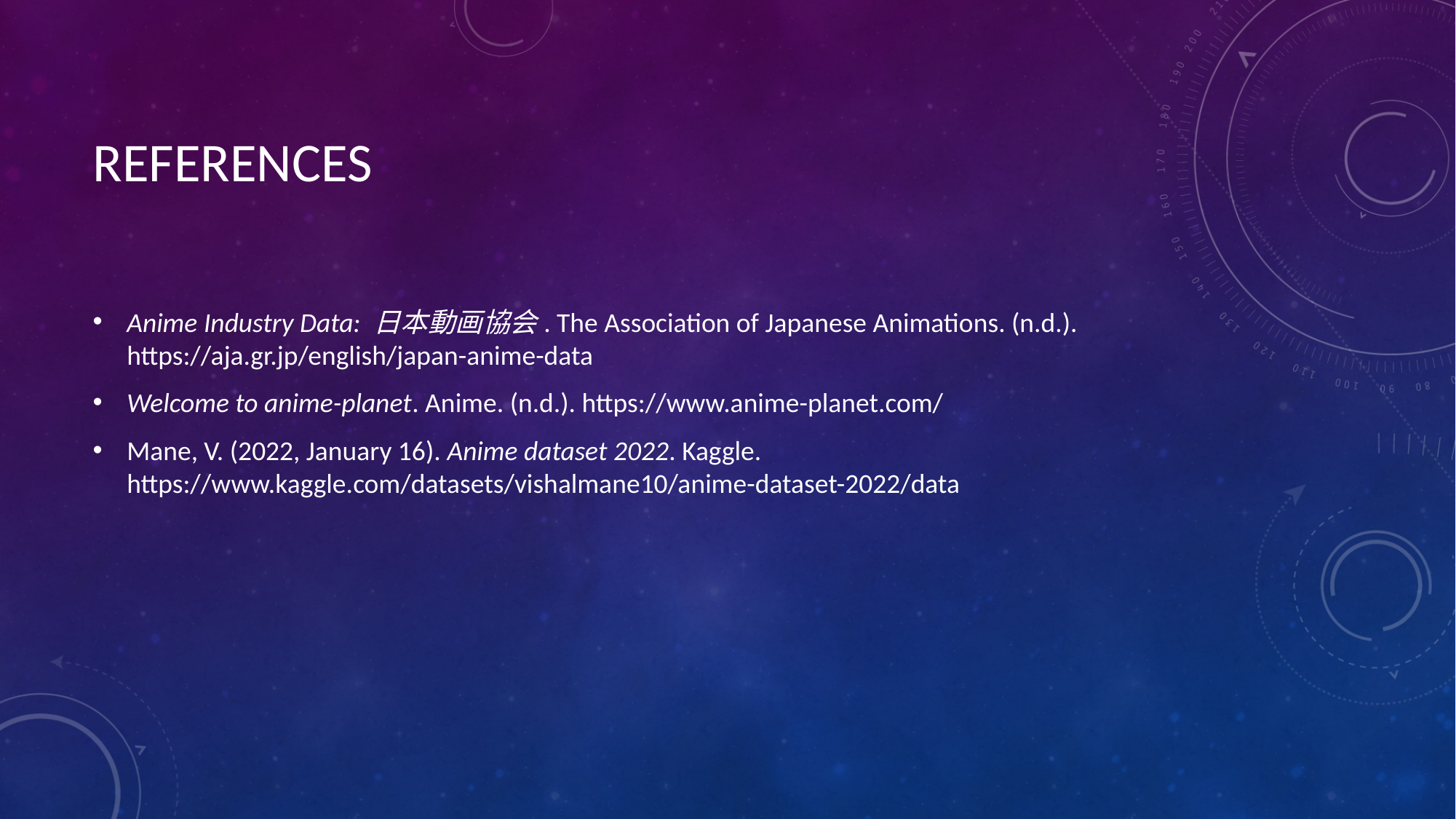

# References
Anime Industry Data: 日本動画協会. The Association of Japanese Animations. (n.d.). https://aja.gr.jp/english/japan-anime-data
Welcome to anime-planet. Anime. (n.d.). https://www.anime-planet.com/
Mane, V. (2022, January 16). Anime dataset 2022. Kaggle. https://www.kaggle.com/datasets/vishalmane10/anime-dataset-2022/data